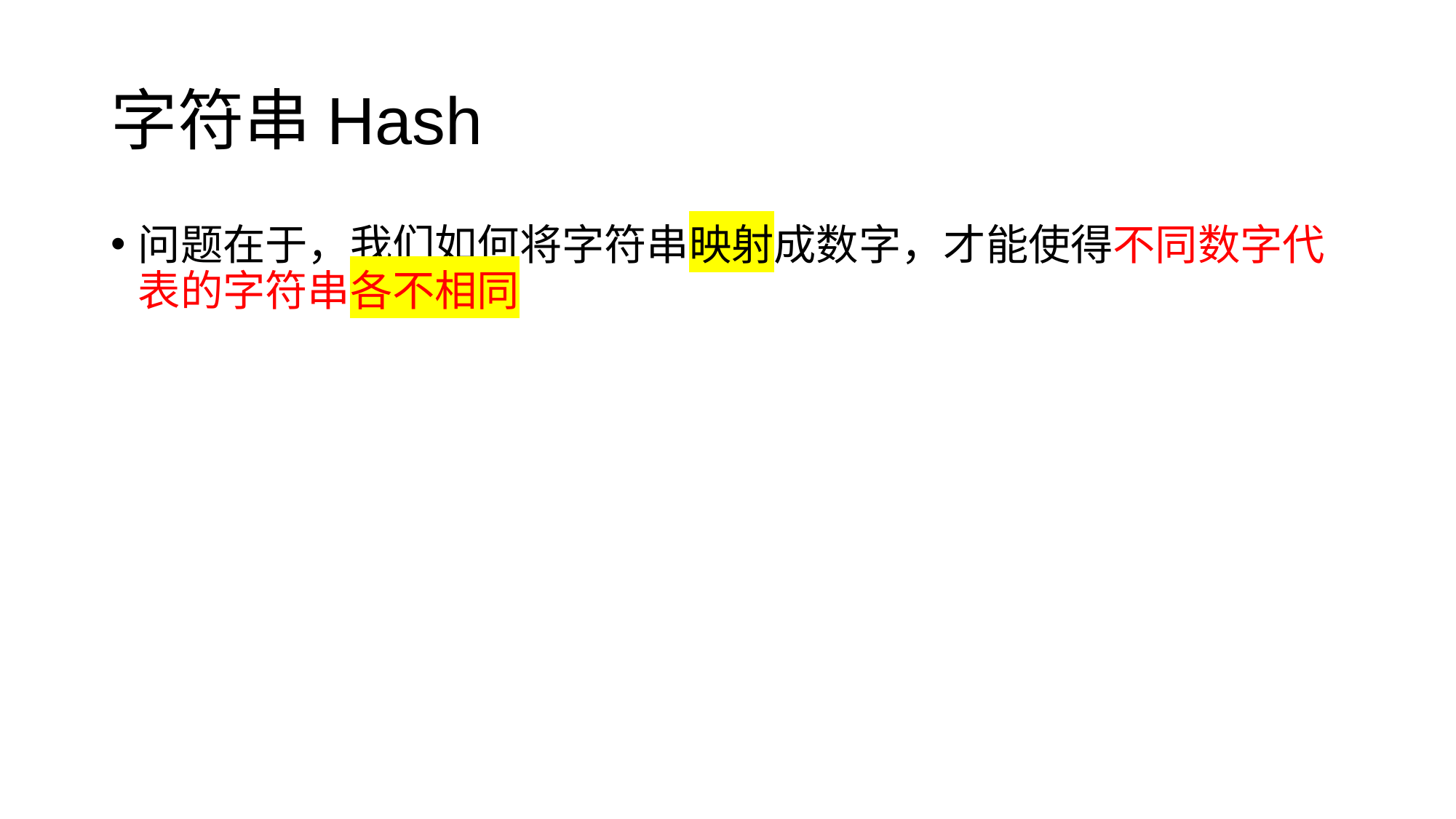

# 字符串Hash
问题在于，我们如何将字符串映射成数字，才能使得不同数字代表的字符串各不相同